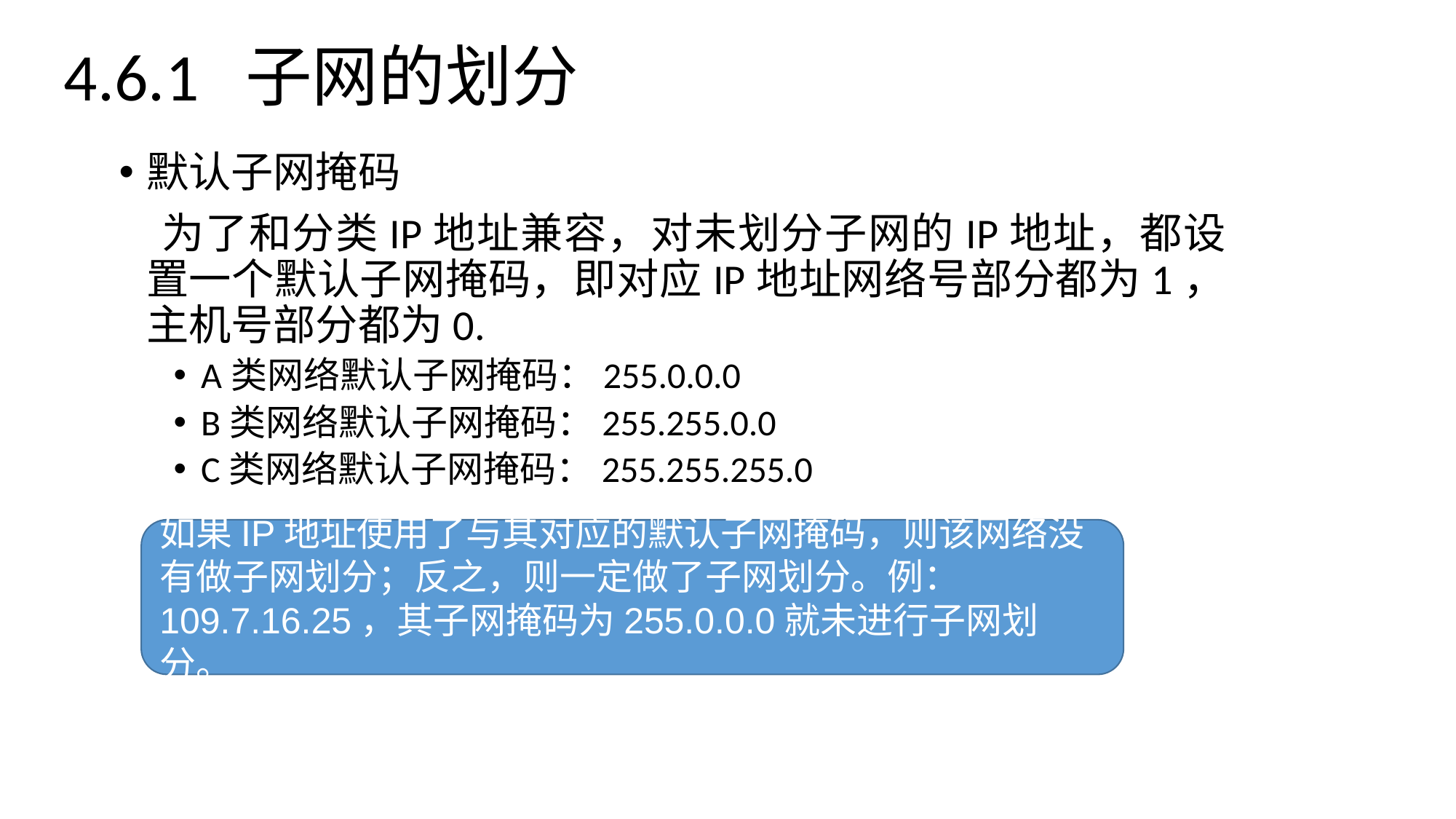

# 4.6.1  子网的划分
默认子网掩码
   为了和分类IP地址兼容，对未划分子网的IP地址，都设置一个默认子网掩码，即对应IP地址网络号部分都为1，主机号部分都为0.
A类网络默认子网掩码：255.0.0.0
B类网络默认子网掩码：255.255.0.0
C类网络默认子网掩码：255.255.255.0
如果IP地址使用了与其对应的默认子网掩码，则该网络没有做子网划分；反之，则一定做了子网划分。例：109.7.16.25，其子网掩码为255.0.0.0就未进行子网划分。